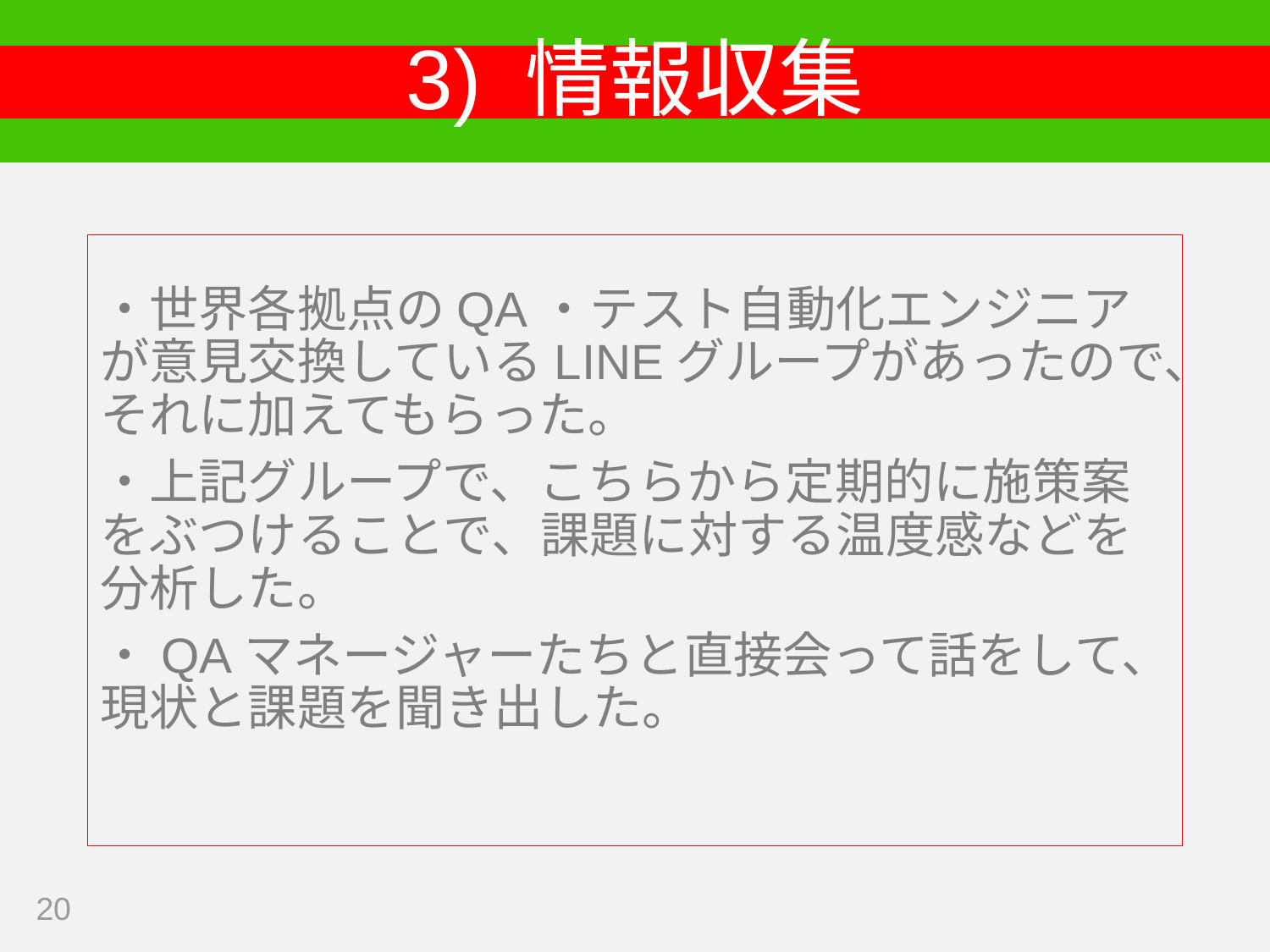

# 3) 情報収集
・世界各拠点のQA・テスト自動化エンジニアが意見交換しているLINEグループがあったので、それに加えてもらった。
・上記グループで、こちらから定期的に施策案をぶつけることで、課題に対する温度感などを分析した。
・QAマネージャーたちと直接会って話をして、現状と課題を聞き出した。

20